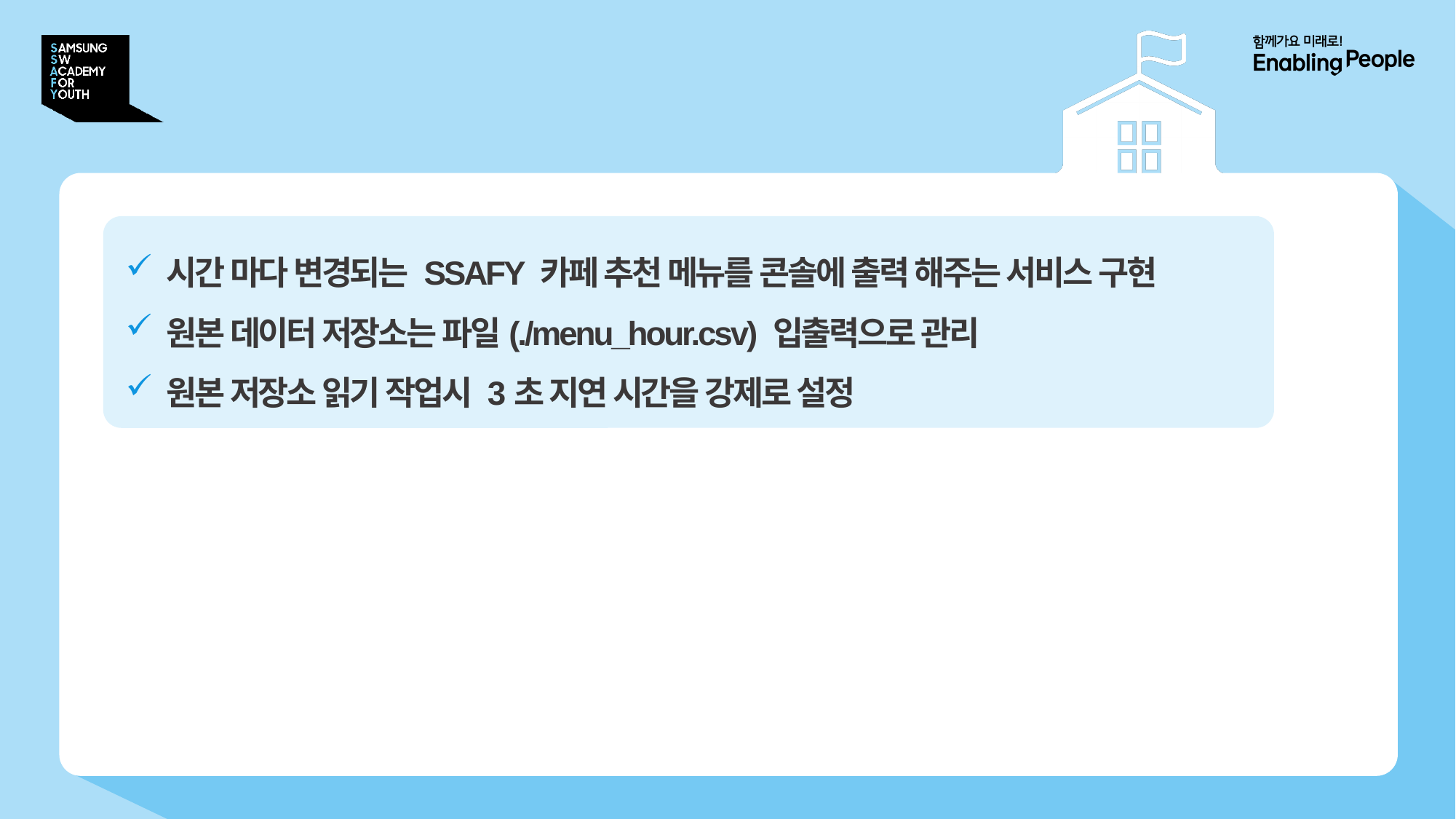

# 기본 과제 – 샘플 서비스 구현

시간 마다 변경되는 SSAFY 카페 추천 메뉴를 콘솔에 출력 해주는 서비스 구현
원본 데이터 저장소는 파일(./menu_hour.csv) 입출력으로 관리
원본 저장소 읽기 작업시 3초 지연 시간을 강제로 설정